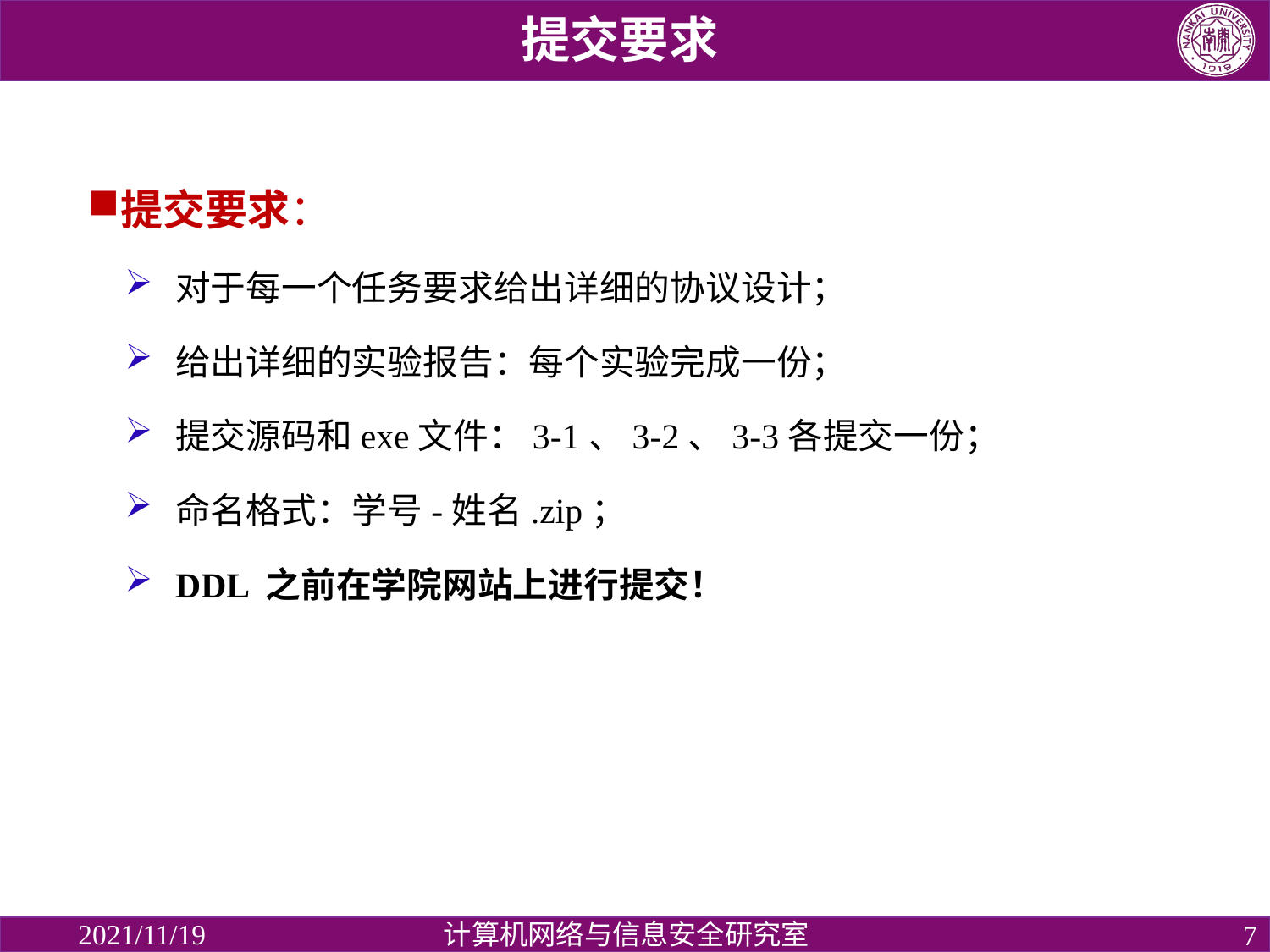

# 提交要求
提交要求：
对于每一个任务要求给出详细的协议设计；
给出详细的实验报告：每个实验完成一份；
提交源码和exe文件：3-1、3-2、3-3各提交一份；
命名格式：学号-姓名.zip；
DDL 之前在学院网站上进行提交！